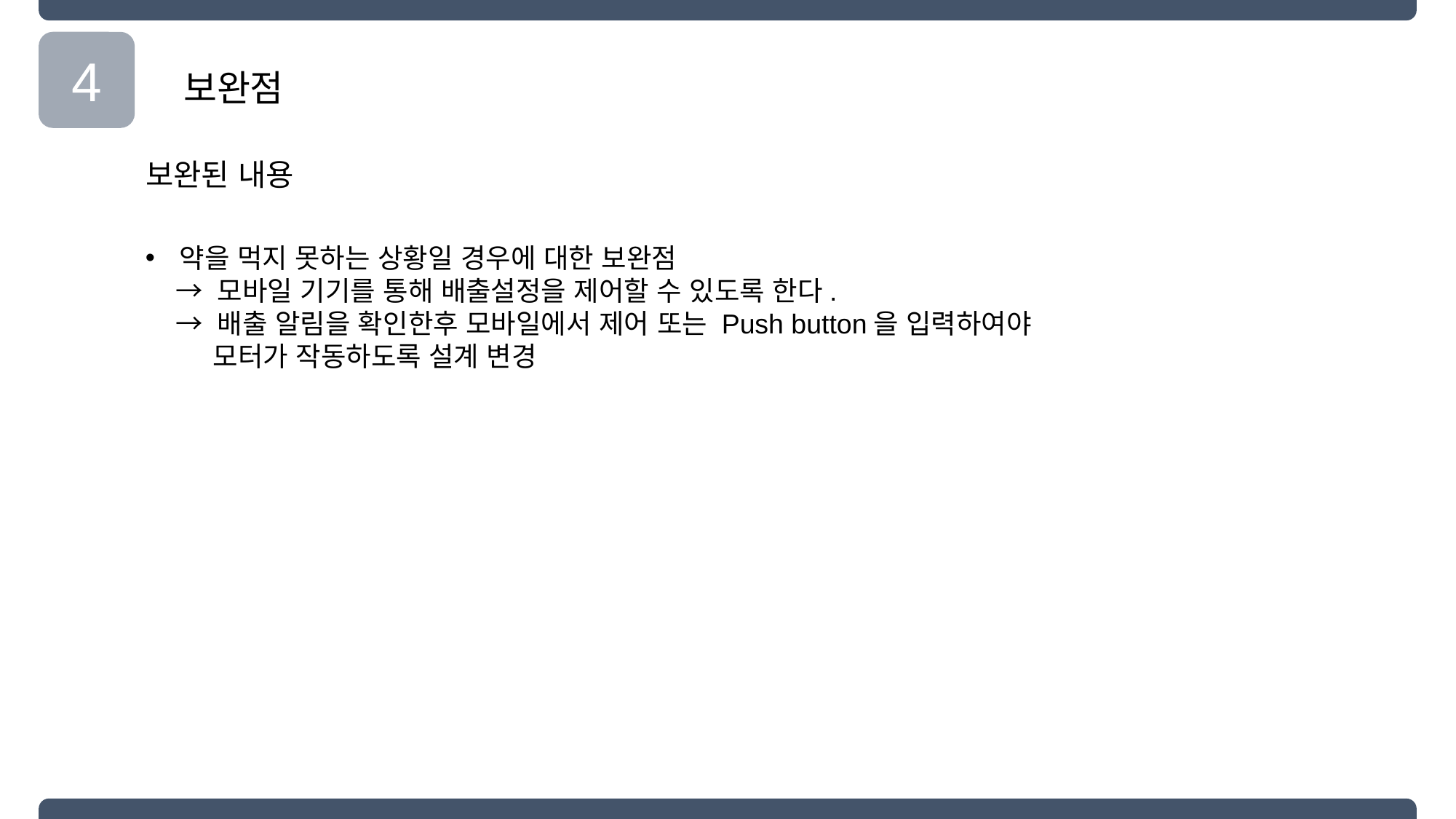

4
보완점
보완된 내용
약을 먹지 못하는 상황일 경우에 대한 보완점
    → 모바일 기기를 통해 배출설정을 제어할 수 있도록 한다.
    → 배출 알림을 확인한후 모바일에서 제어 또는 Push button을 입력하여야
        모터가 작동하도록 설계 변경